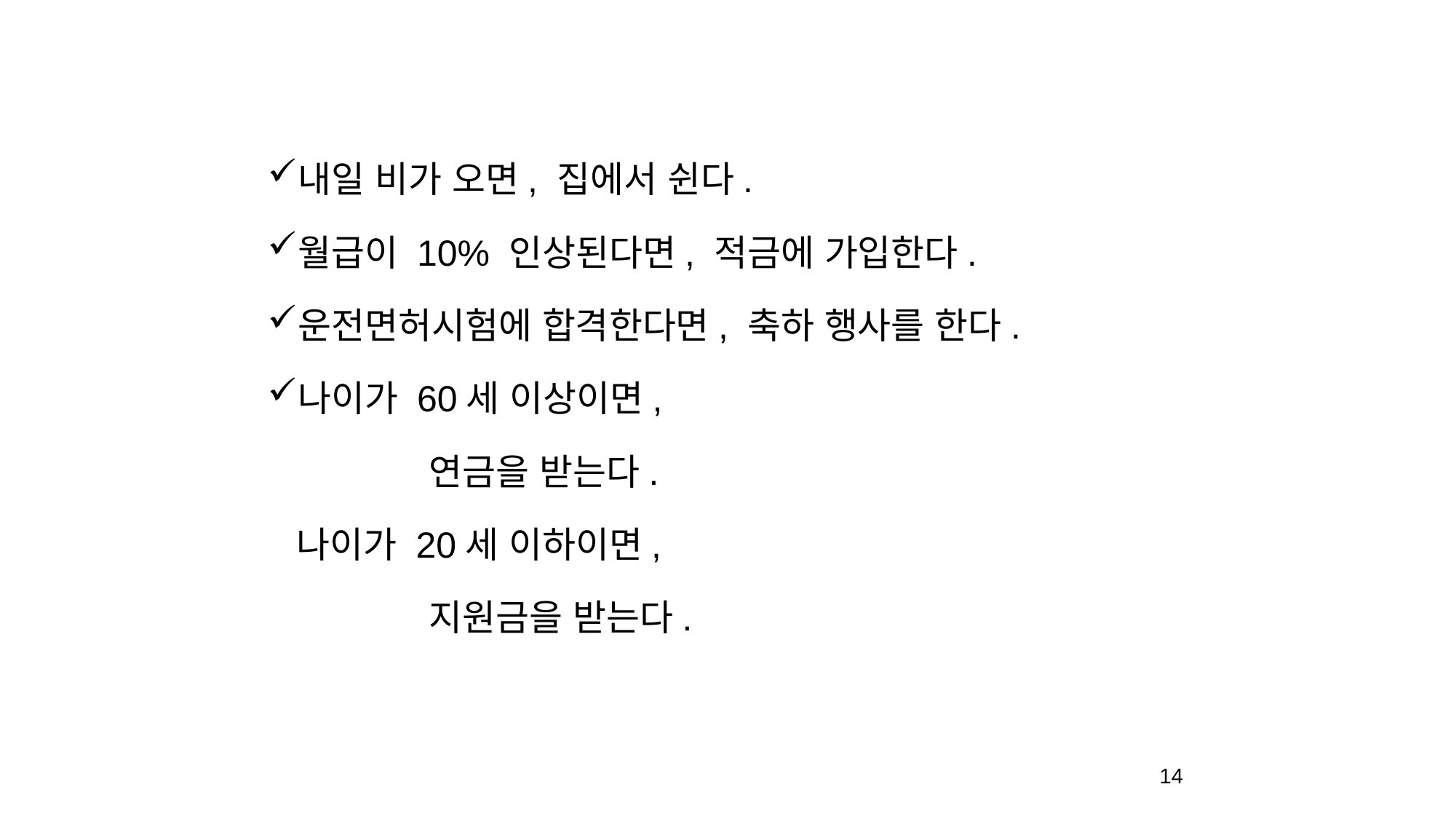

내일 비가 오면, 집에서 쉰다.
월급이 10% 인상된다면, 적금에 가입한다.
운전면허시험에 합격한다면, 축하 행사를 한다.
나이가 60세 이상이면,
               연금을 받는다.
  나이가 20세 이하이면,
               지원금을 받는다.
14